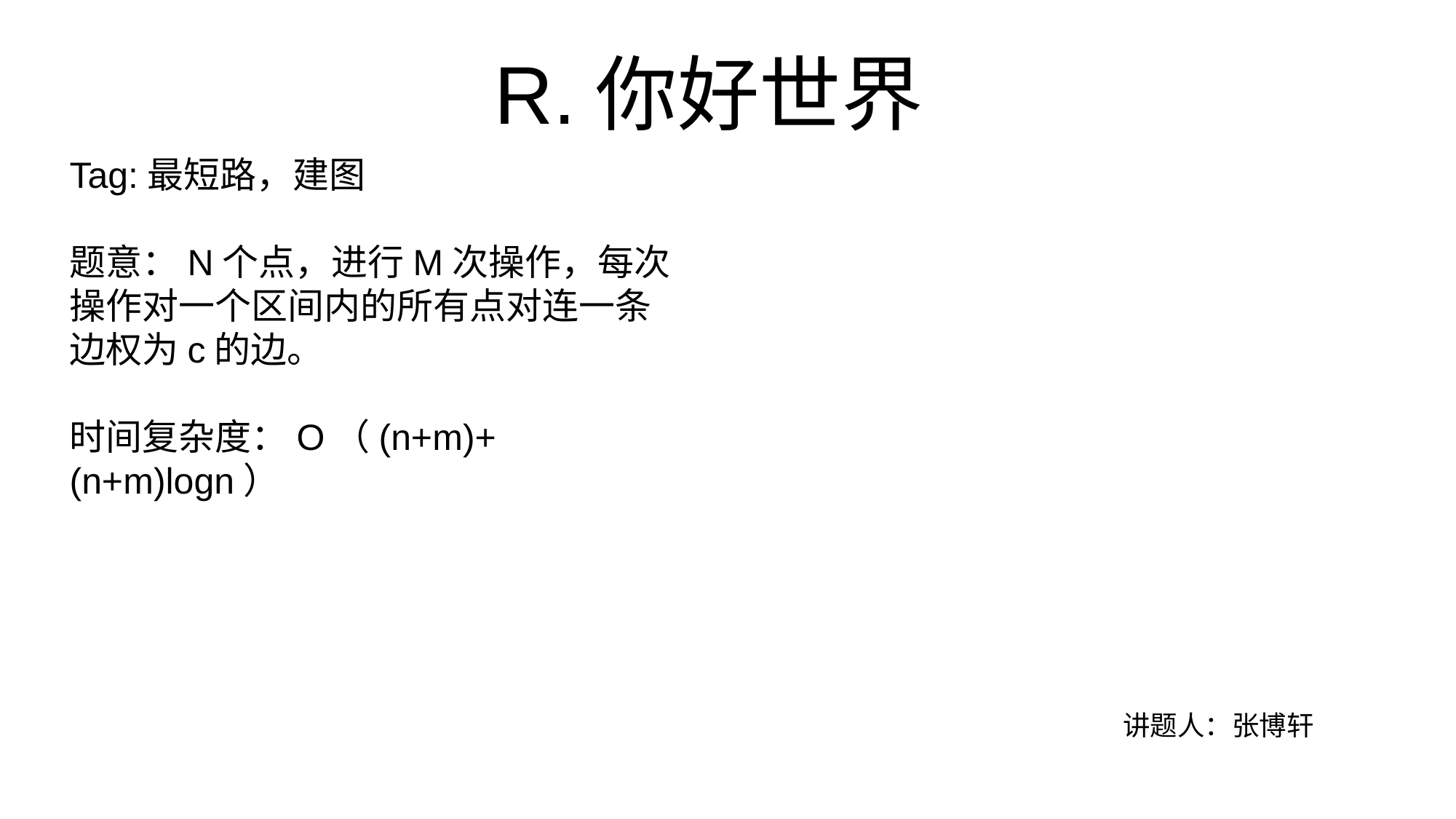

R.你好世界
Tag:最短路，建图

题意：N个点，进行M次操作，每次操作对一个区间内的所有点对连一条边权为c的边。

时间复杂度：O（(n+m)+(n+m)logn）
讲题人：张博轩